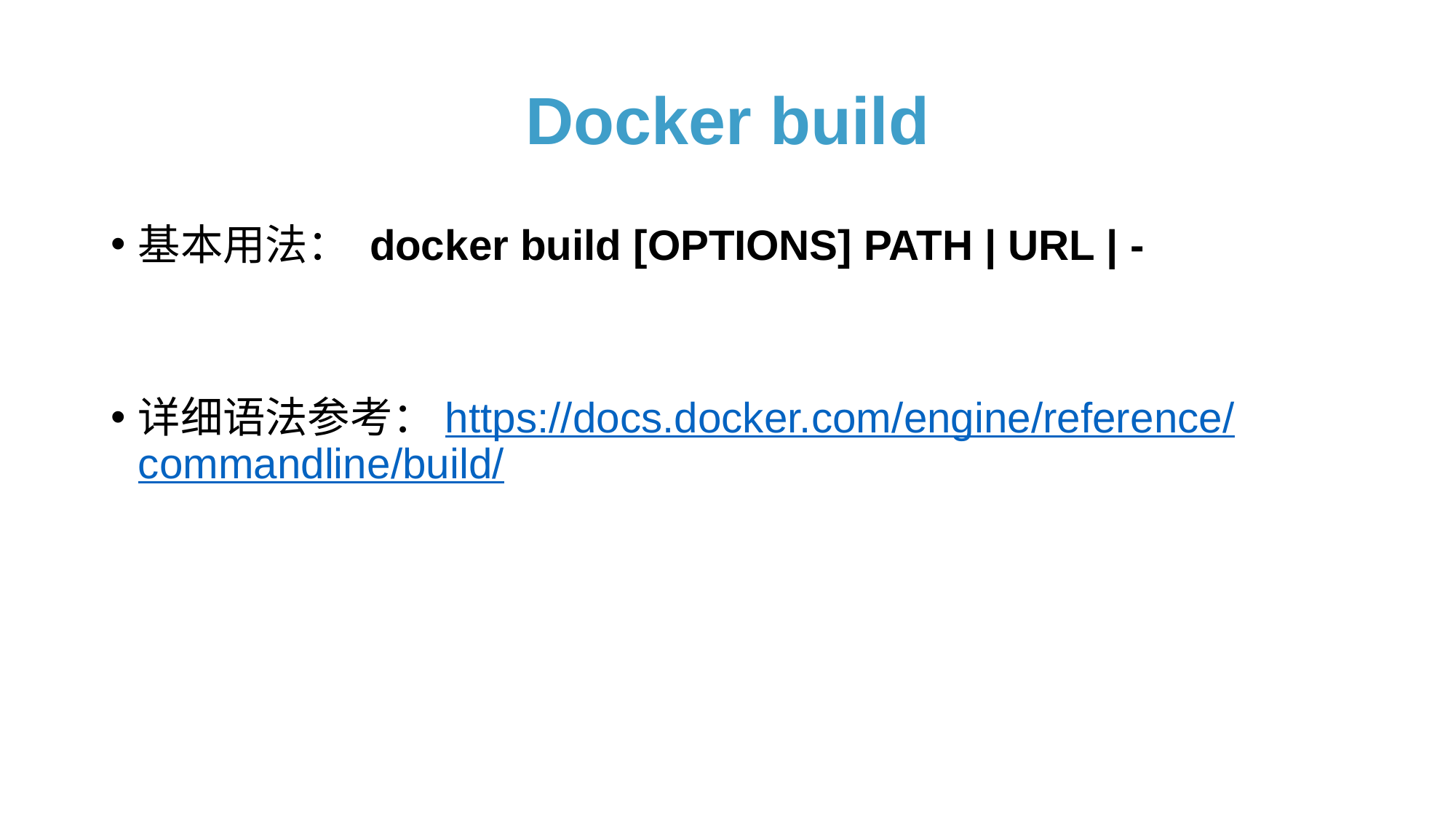

# Docker build
基本用法： docker build [OPTIONS] PATH | URL | -

详细语法参考：https://docs.docker.com/engine/reference/commandline/build/